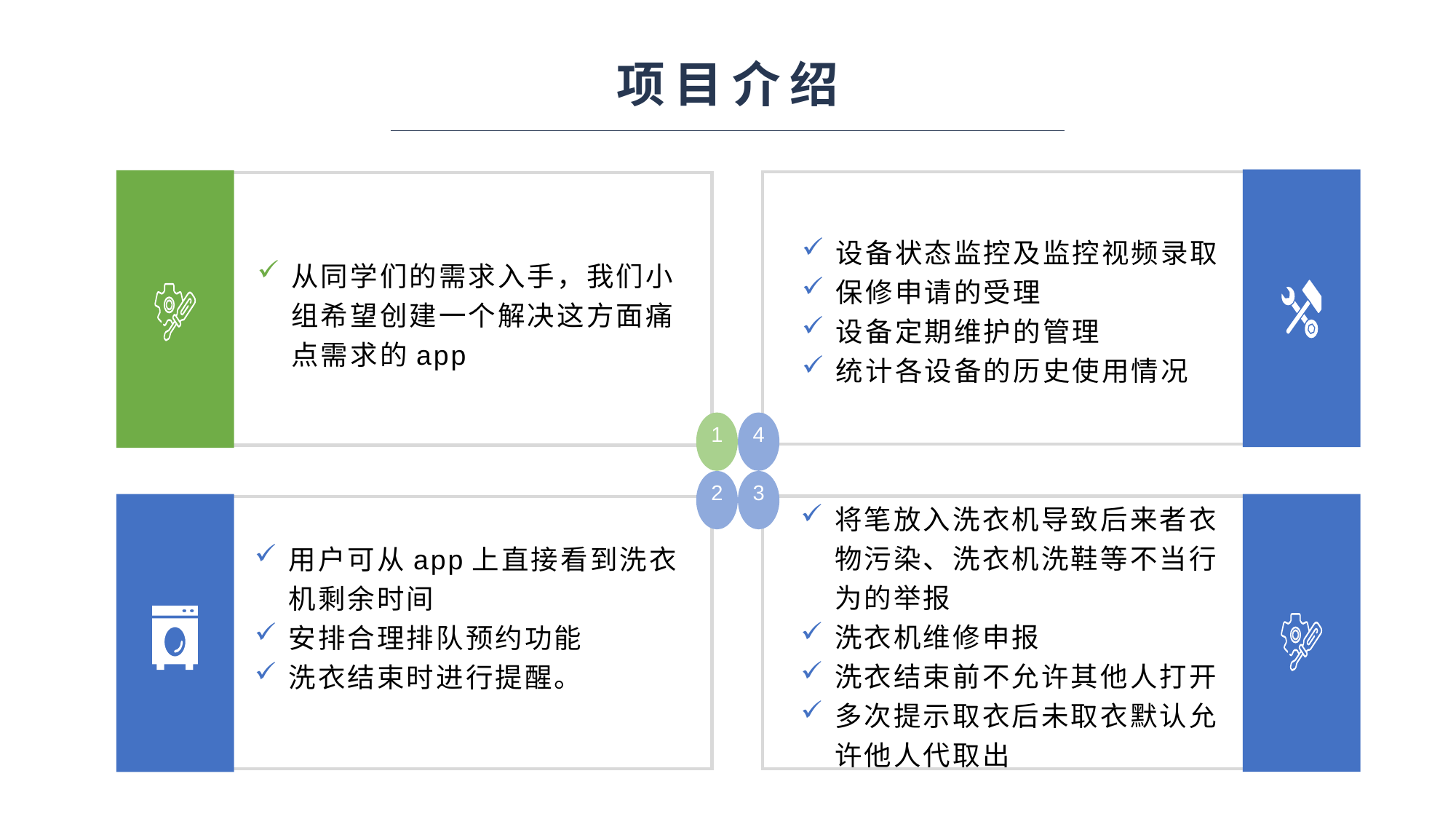

项目介绍
设备状态监控及监控视频录取
保修申请的受理
设备定期维护的管理
统计各设备的历史使用情况

从同学们的需求入手，我们小组希望创建一个解决这方面痛点需求的app

1
4

2
3

将笔放入洗衣机导致后来者衣物污染、洗衣机洗鞋等不当行为的举报
洗衣机维修申报
洗衣结束前不允许其他人打开
多次提示取衣后未取衣默认允许他人代取出
用户可从app上直接看到洗衣机剩余时间
安排合理排队预约功能
洗衣结束时进行提醒。